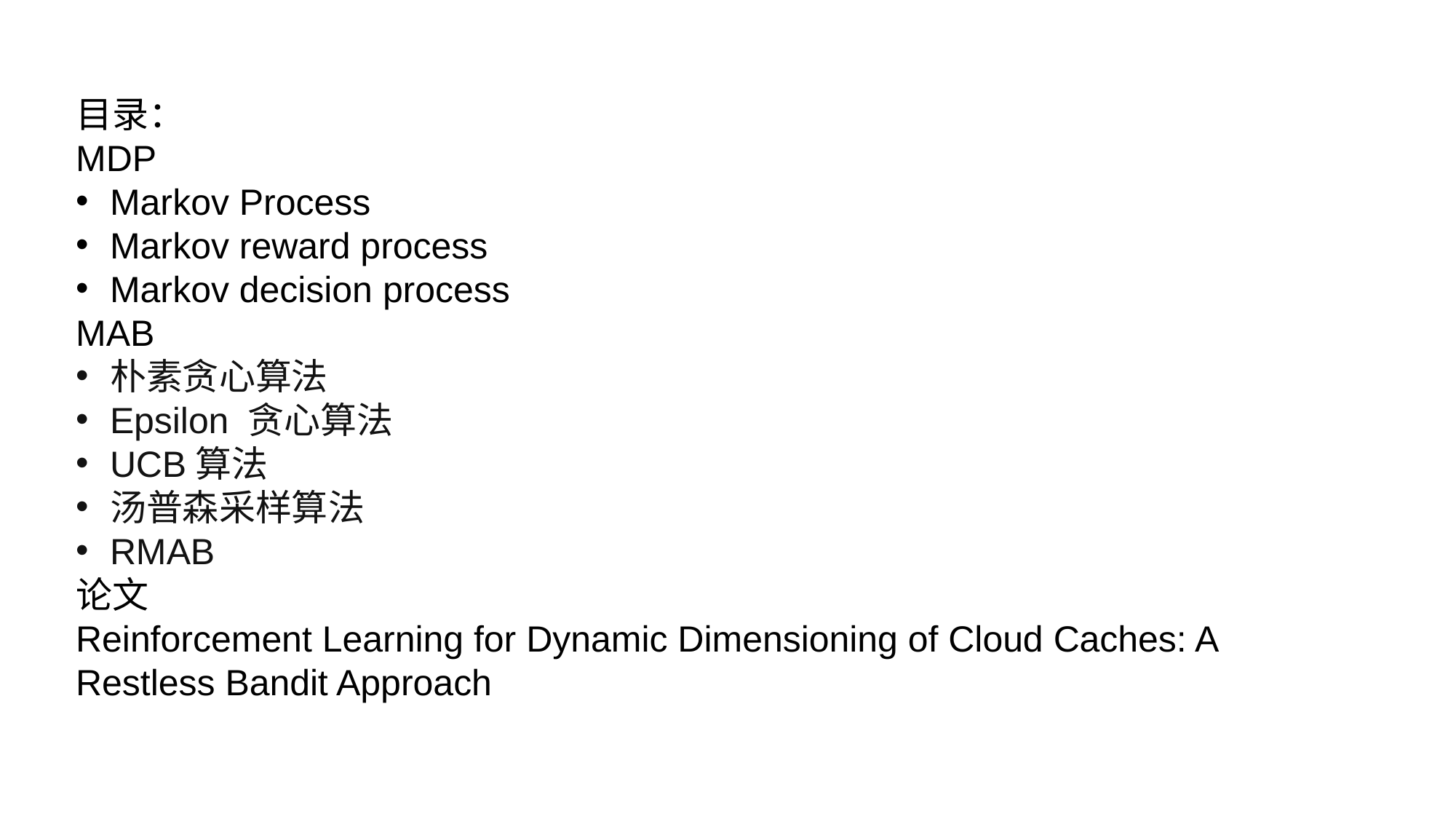

目录：
MDP
Markov Process
Markov reward process
Markov decision process
MAB
朴素贪心算法
Epsilon 贪心算法
UCB算法
汤普森采样算法
RMAB
论文
Reinforcement Learning for Dynamic Dimensioning of Cloud Caches: A Restless Bandit Approach